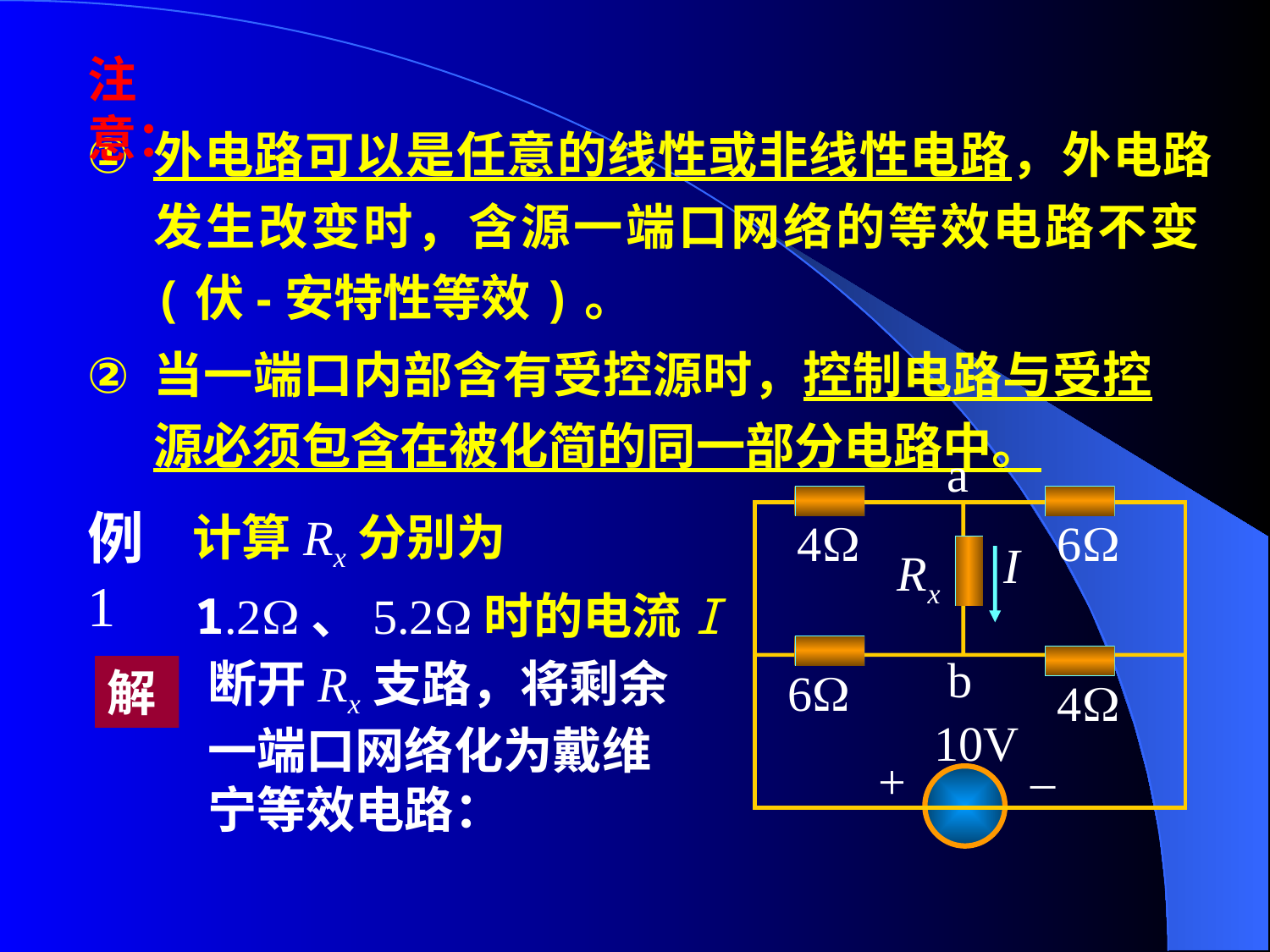

注意：
外电路可以是任意的线性或非线性电路，外电路发生改变时，含源一端口网络的等效电路不变(伏-安特性等效)。
当一端口内部含有受控源时，控制电路与受控源必须包含在被化简的同一部分电路中。
a

4Ω
6Ω
I
Rx

b

6Ω
4Ω
10V
+
–

   计算Rx分别为1.2Ω、5.2Ω时的电流I
例1
断开Rx支路，将剩余一端口网络化为戴维宁等效电路：
解